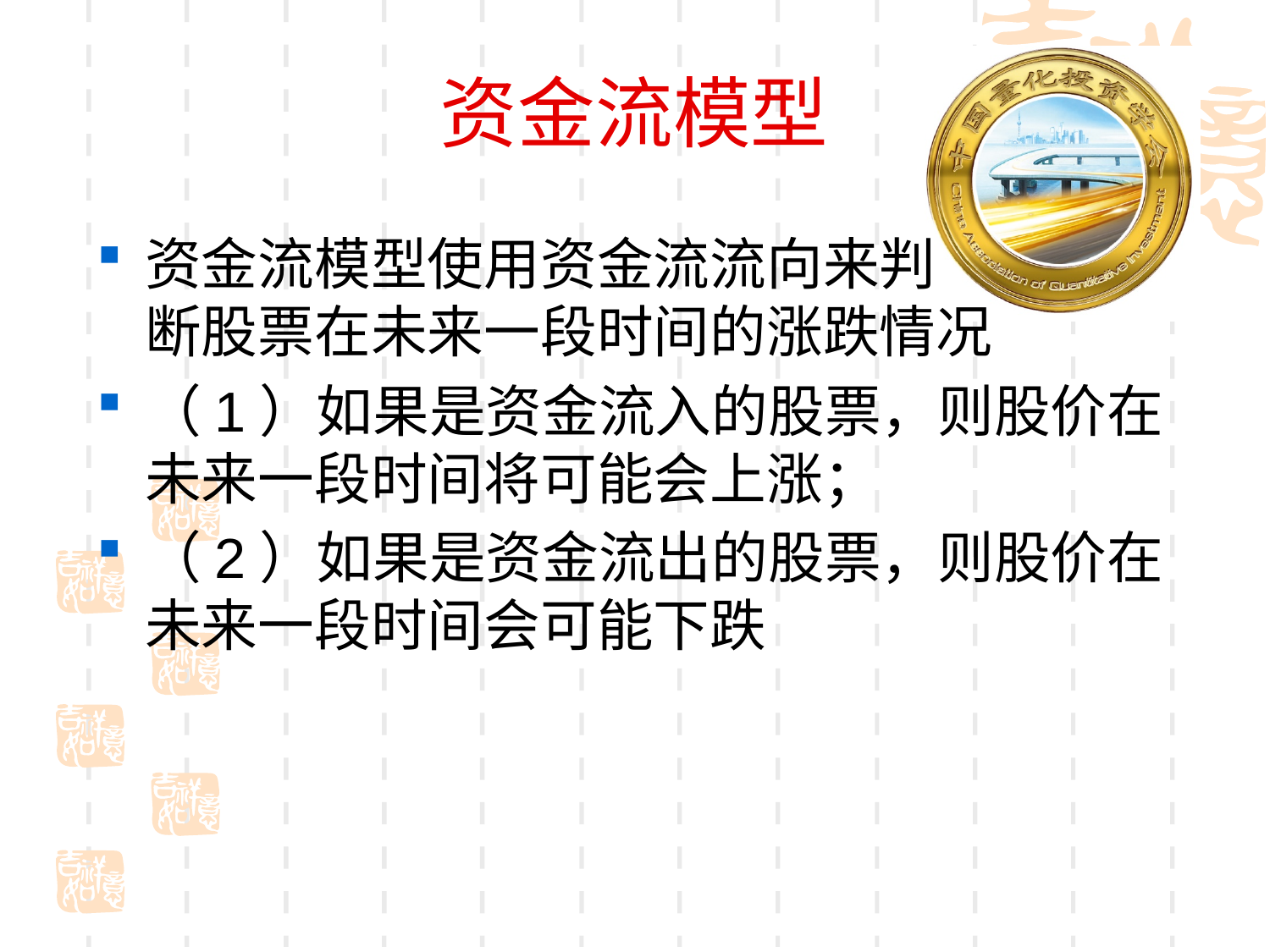

# 资金流模型
资金流模型使用资金流流向来判
断股票在未来一段时间的涨跌情况
（1）如果是资金流入的股票，则股价在未来一段时间将可能会上涨；
（2）如果是资金流出的股票，则股价在未来一段时间会可能下跌